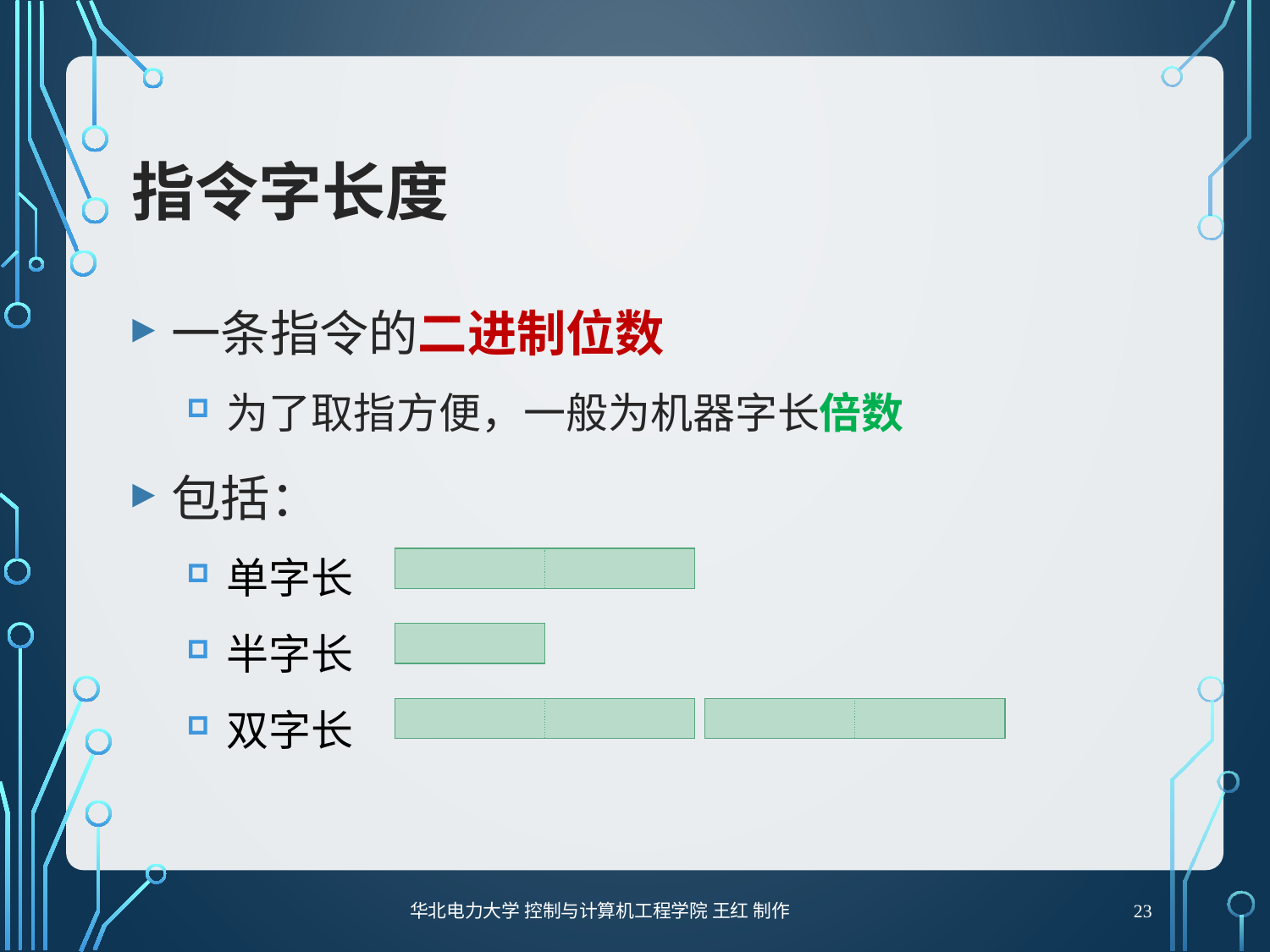

# 指令字长度
一条指令的二进制位数
为了取指方便，一般为机器字长倍数
包括：
单字长
半字长
双字长

|  |  |
| --- | --- |
|  |
| --- |
|  |  |
| --- | --- |
|  |  |
| --- | --- |
23
华北电力大学 控制与计算机工程学院 王红 制作